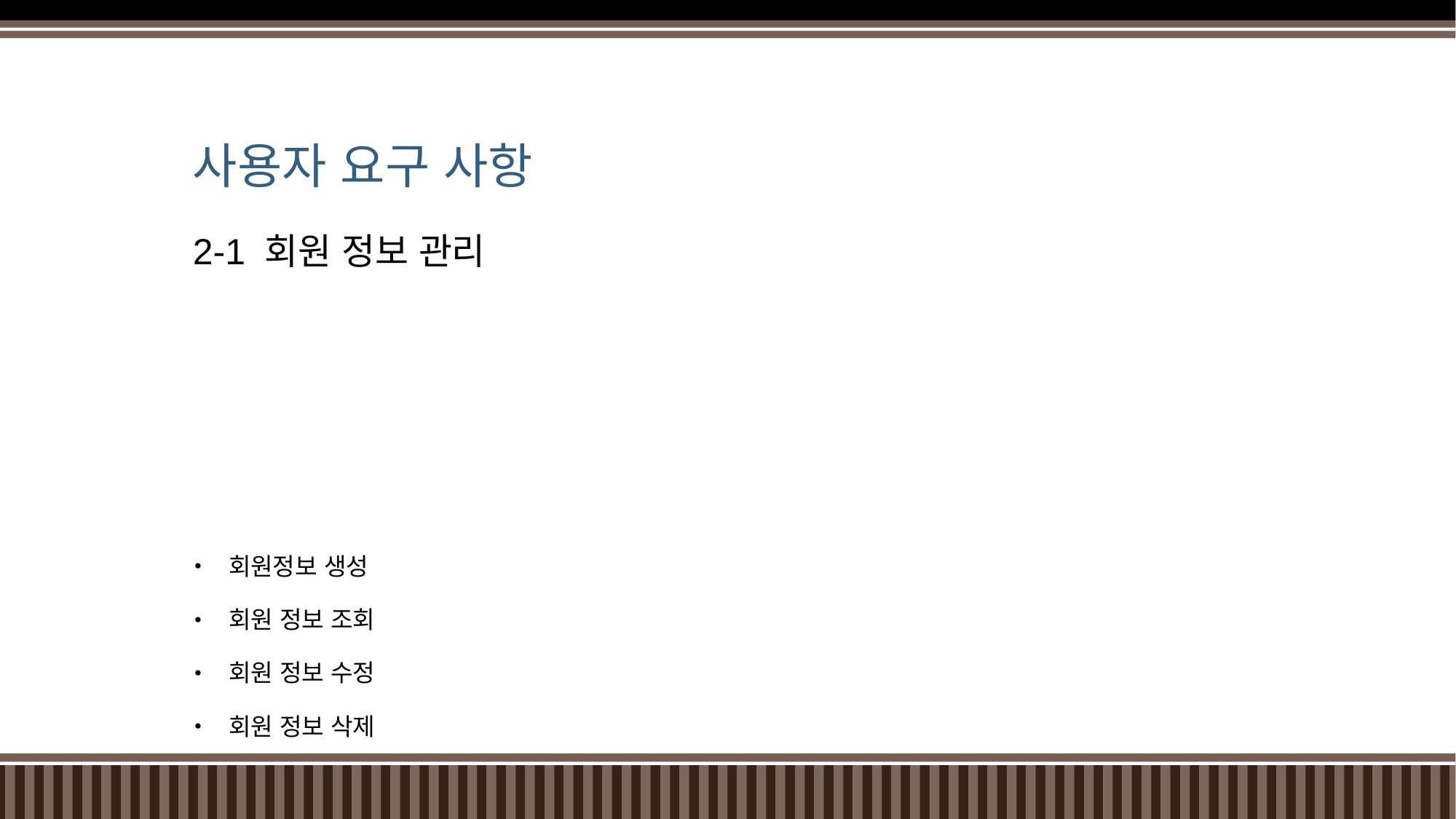

# 사용자 요구 사항
2-1 회원 정보 관리
회원정보 생성
회원 정보 조회
회원 정보 수정
회원 정보 삭제